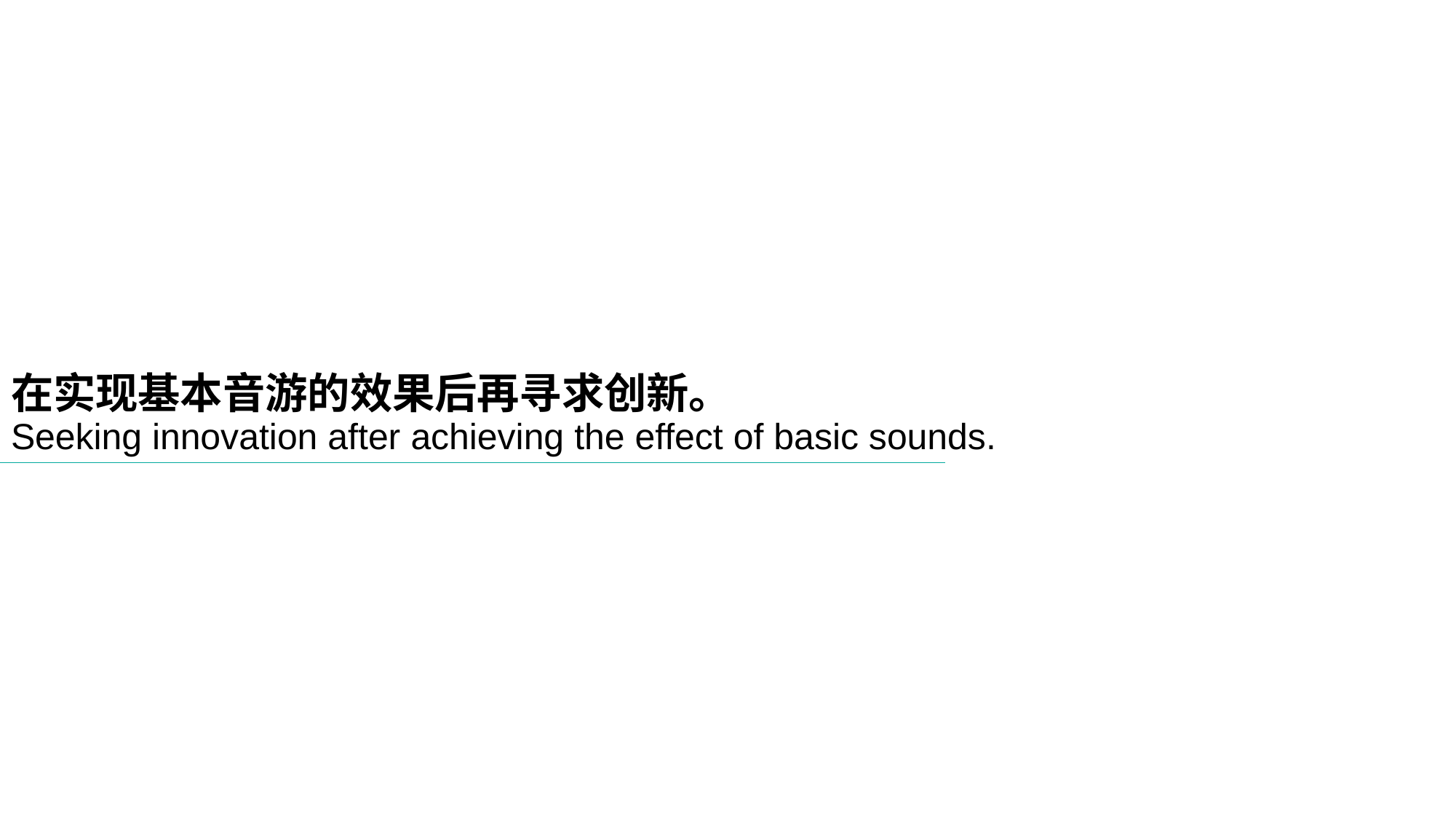

# 在实现基本音游的效果后再寻求创新。 Seeking innovation after achieving the effect of basic sounds.